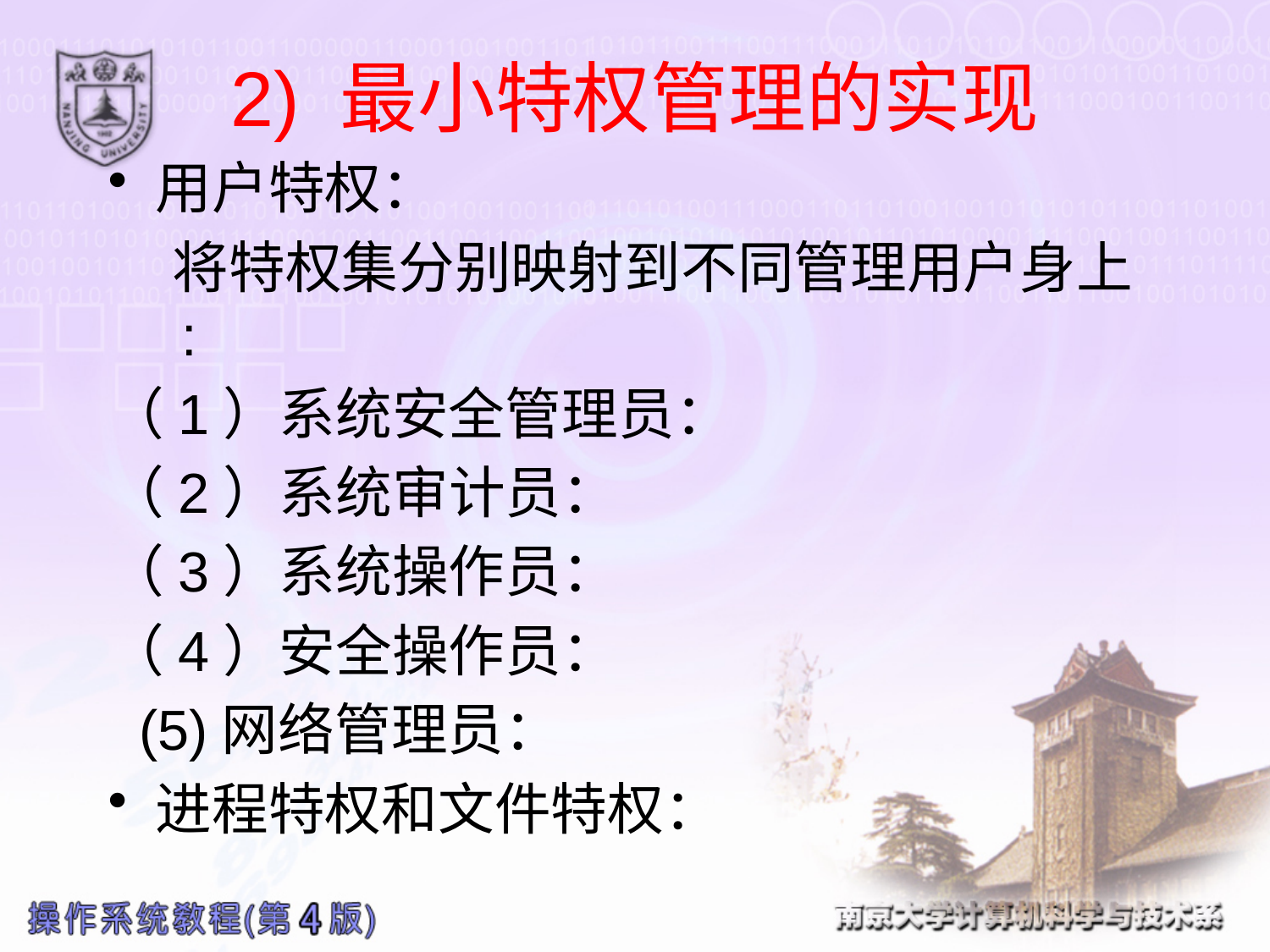

# 2) 最小特权管理的实现
用户特权：
    将特权集分别映射到不同管理用户身上 :
（1）系统安全管理员：
（2）系统审计员：
（3）系统操作员：
（4）安全操作员：
  (5)网络管理员：
进程特权和文件特权：